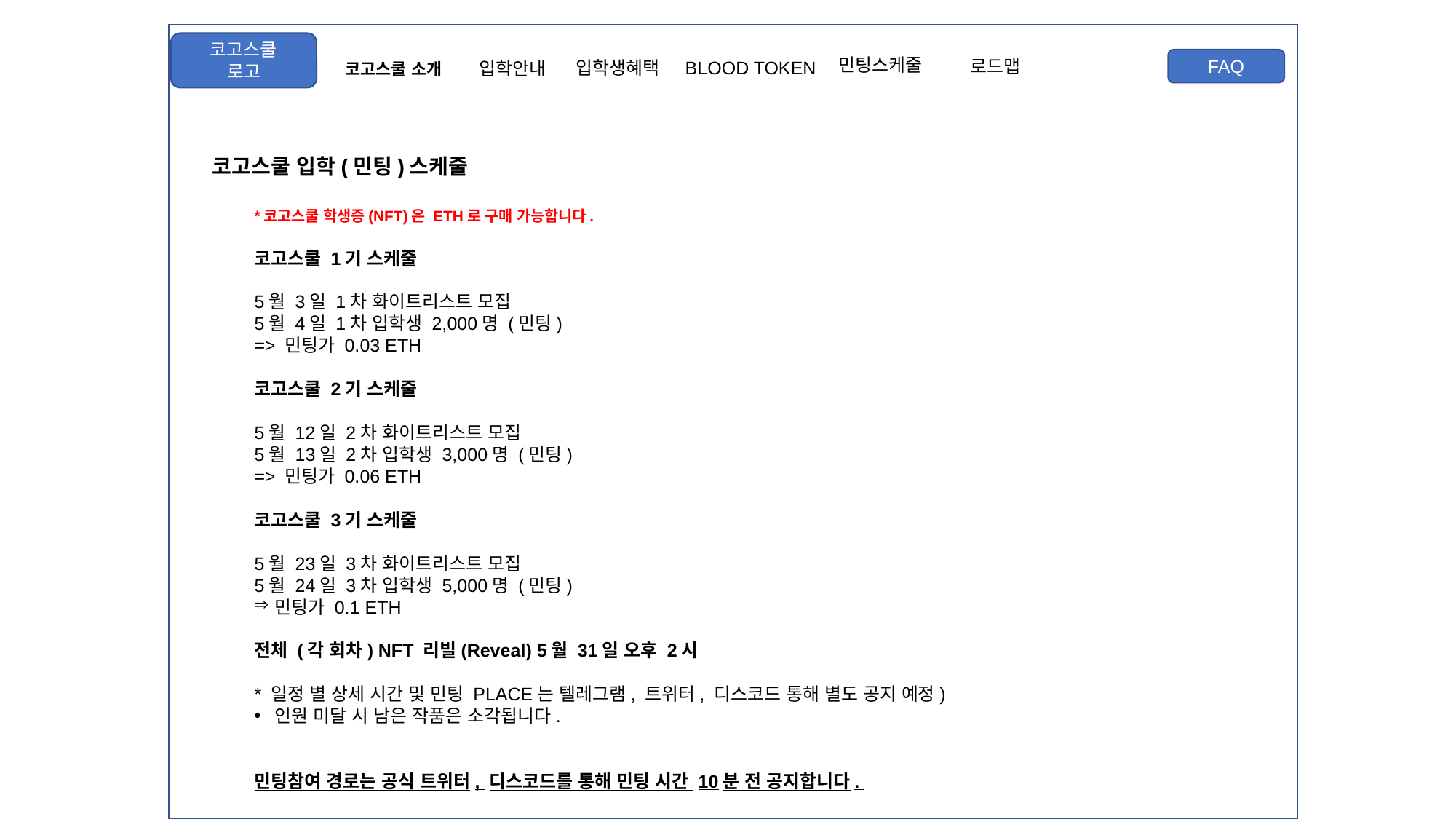

코고스쿨
로고
#
민팅스케줄
로드맵
FAQ
입학생혜택
BLOOD TOKEN

입학안내
코고스쿨 소개
코고스쿨 입학(민팅)스케줄
*코고스쿨 학생증(NFT)은 ETH로 구매 가능합니다.

코고스쿨 1기 스케줄

5월 3일 1차 화이트리스트 모집
5월 4일 1차 입학생 2,000명 (민팅)
=> 민팅가 0.03 ETH

코고스쿨 2기 스케줄

5월 12일 2차 화이트리스트 모집
5월 13일 2차 입학생 3,000명 (민팅)
=> 민팅가 0.06 ETH

코고스쿨 3기 스케줄

5월 23일 3차 화이트리스트 모집
5월 24일 3차 입학생 5,000명 (민팅)
민팅가 0.1 ETH

전체 (각 회차) NFT 리빌(Reveal) 5월 31일 오후 2시

* 일정 별 상세 시간 및 민팅 PLACE는 텔레그램, 트위터, 디스코드 통해 별도 공지 예정)
인원 미달 시 남은 작품은 소각됩니다.

민팅참여 경로는 공식 트위터, 디스코드를 통해 민팅 시간 10분 전 공지합니다.